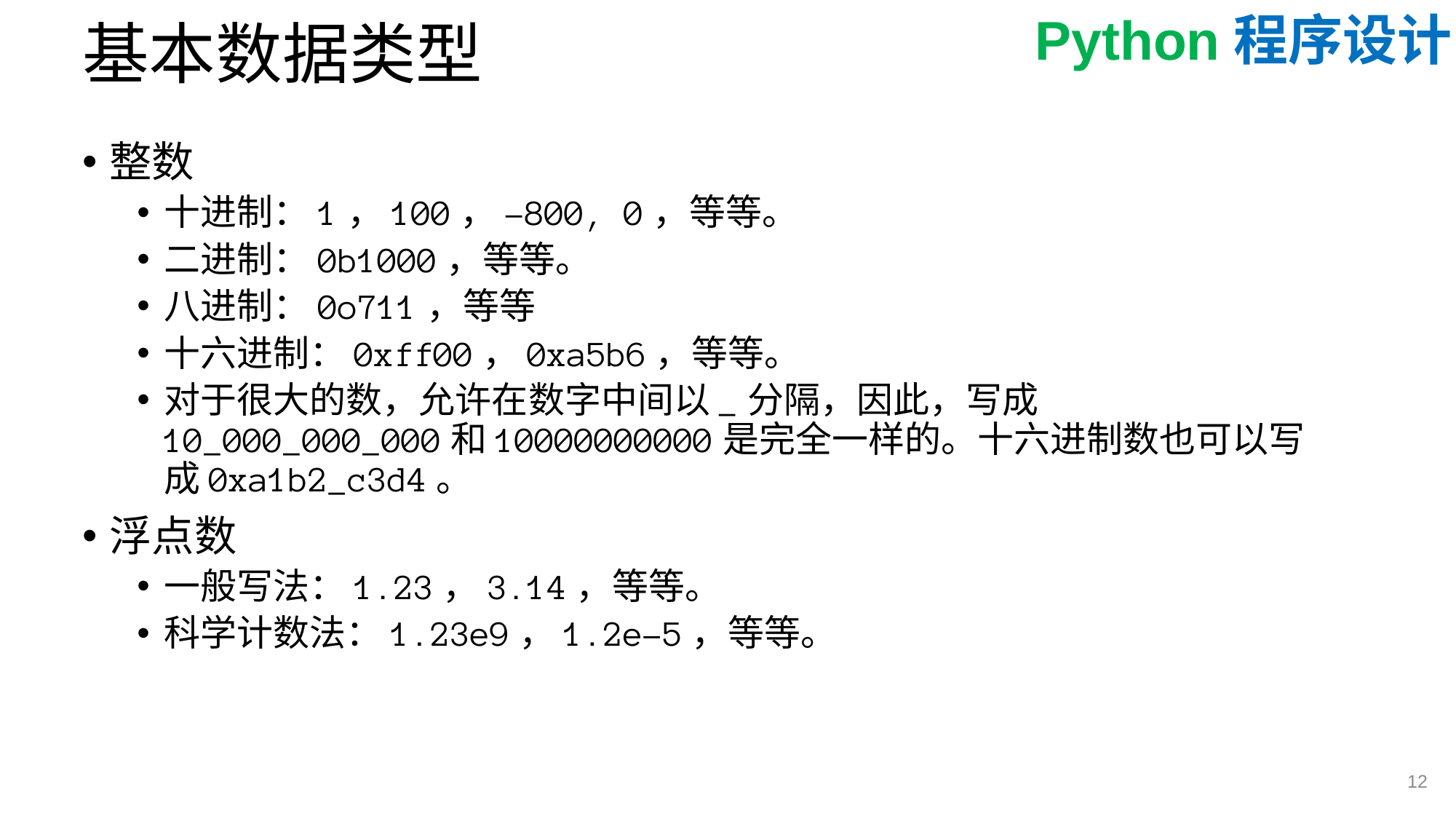

# 基本数据类型
整数
十进制：1，100，-800, 0，等等。
二进制：0b1000，等等。
八进制：0o711，等等
十六进制：0xff00，0xa5b6，等等。
对于很大的数，允许在数字中间以_分隔，因此，写成10_000_000_000和10000000000是完全一样的。十六进制数也可以写成0xa1b2_c3d4。
浮点数
一般写法：1.23，3.14，等等。
科学计数法：1.23e9，1.2e-5，等等。
12